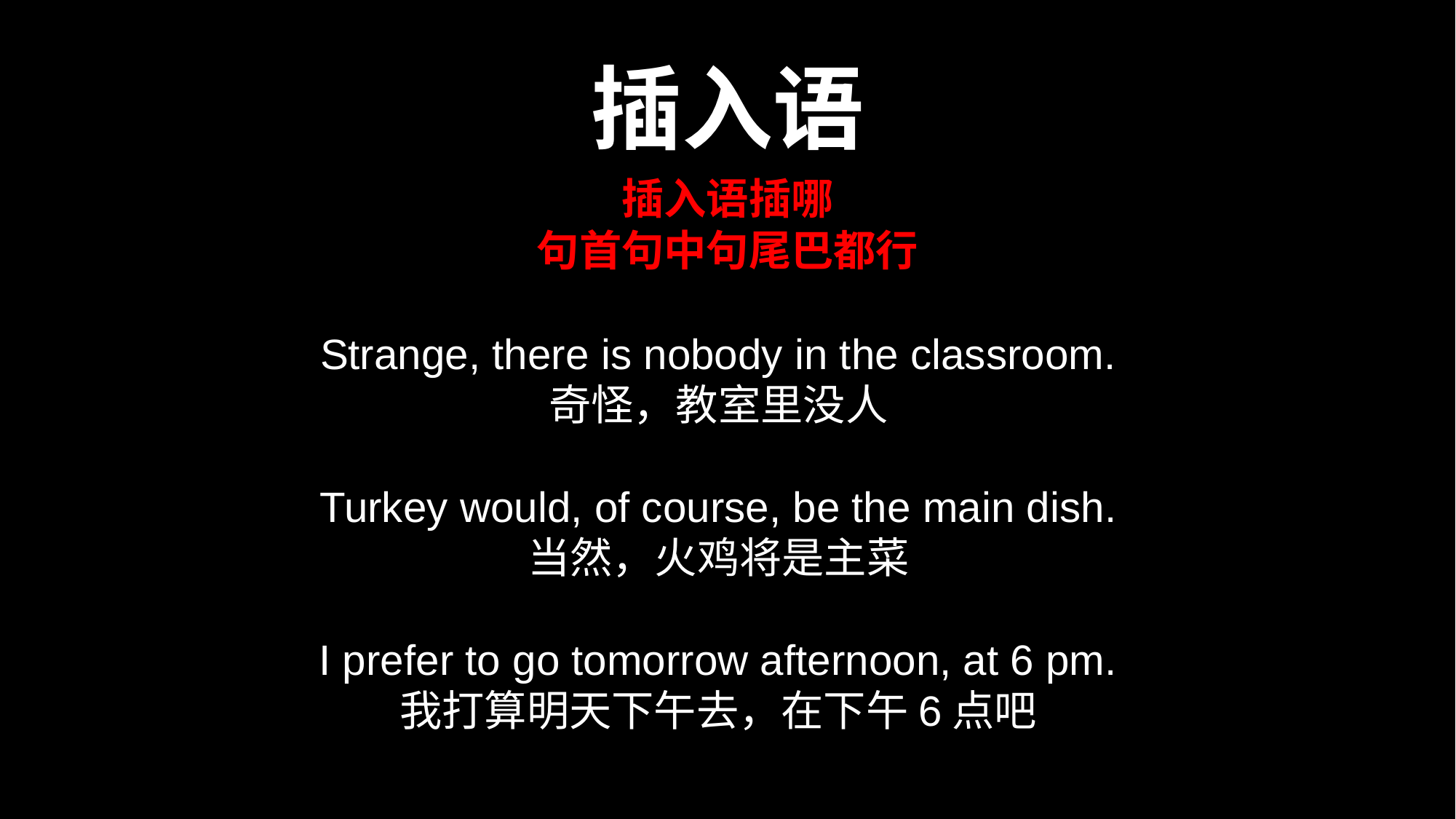

插入语
插入语插哪
句首句中句尾巴都行
Strange, there is nobody in the classroom.
奇怪，教室里没人

Turkey would, of course, be the main dish.
当然，火鸡将是主菜

I prefer to go tomorrow afternoon, at 6 pm.
我打算明天下午去，在下午6点吧